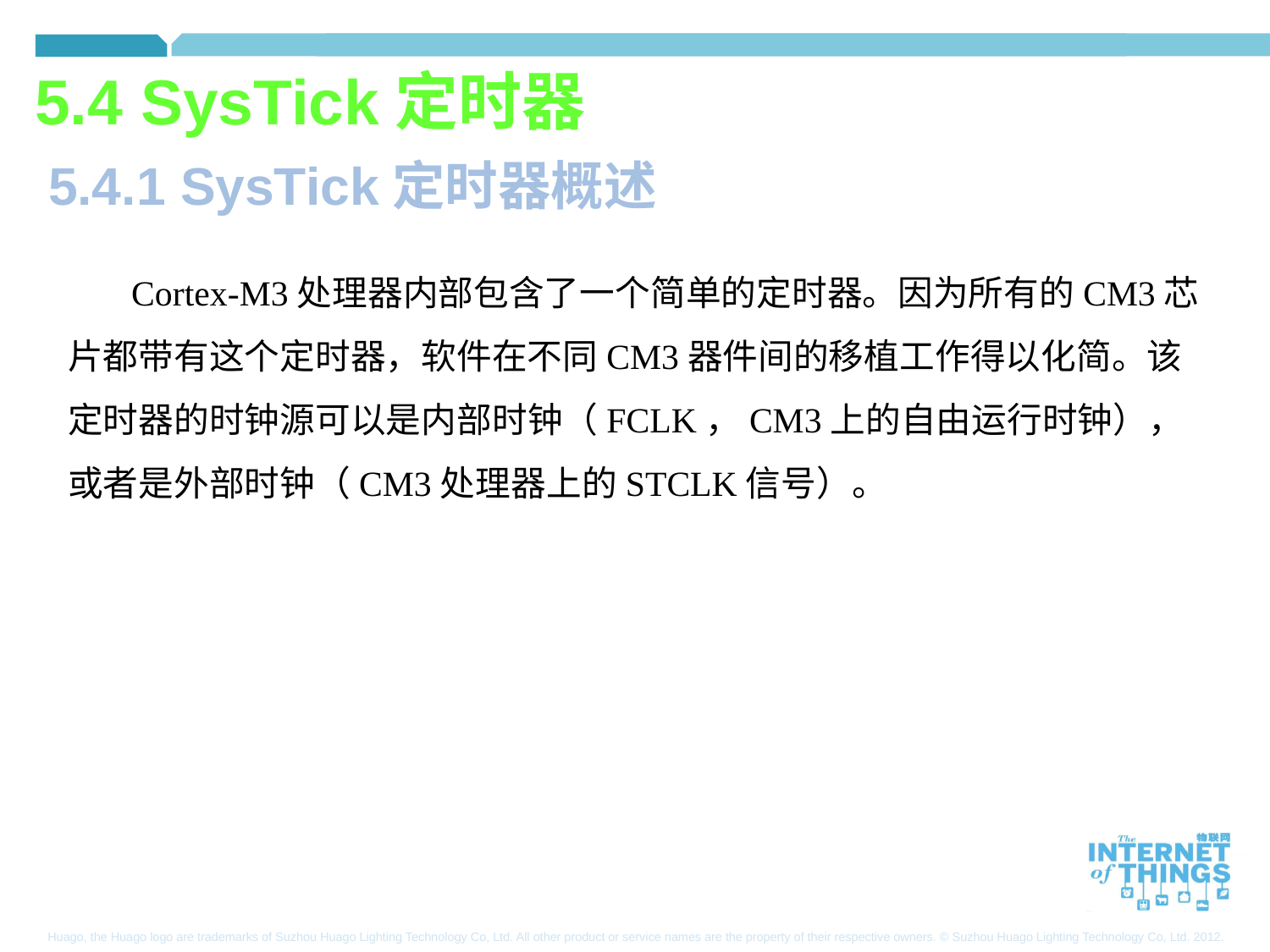

5.4 SysTick定时器
5.4.1 SysTick定时器概述
Cortex‐M3处理器内部包含了一个简单的定时器。因为所有的CM3芯片都带有这个定时器，软件在不同CM3器件间的移植工作得以化简。该定时器的时钟源可以是内部时钟（FCLK，CM3上的自由运行时钟），或者是外部时钟（CM3处理器上的STCLK信号）。